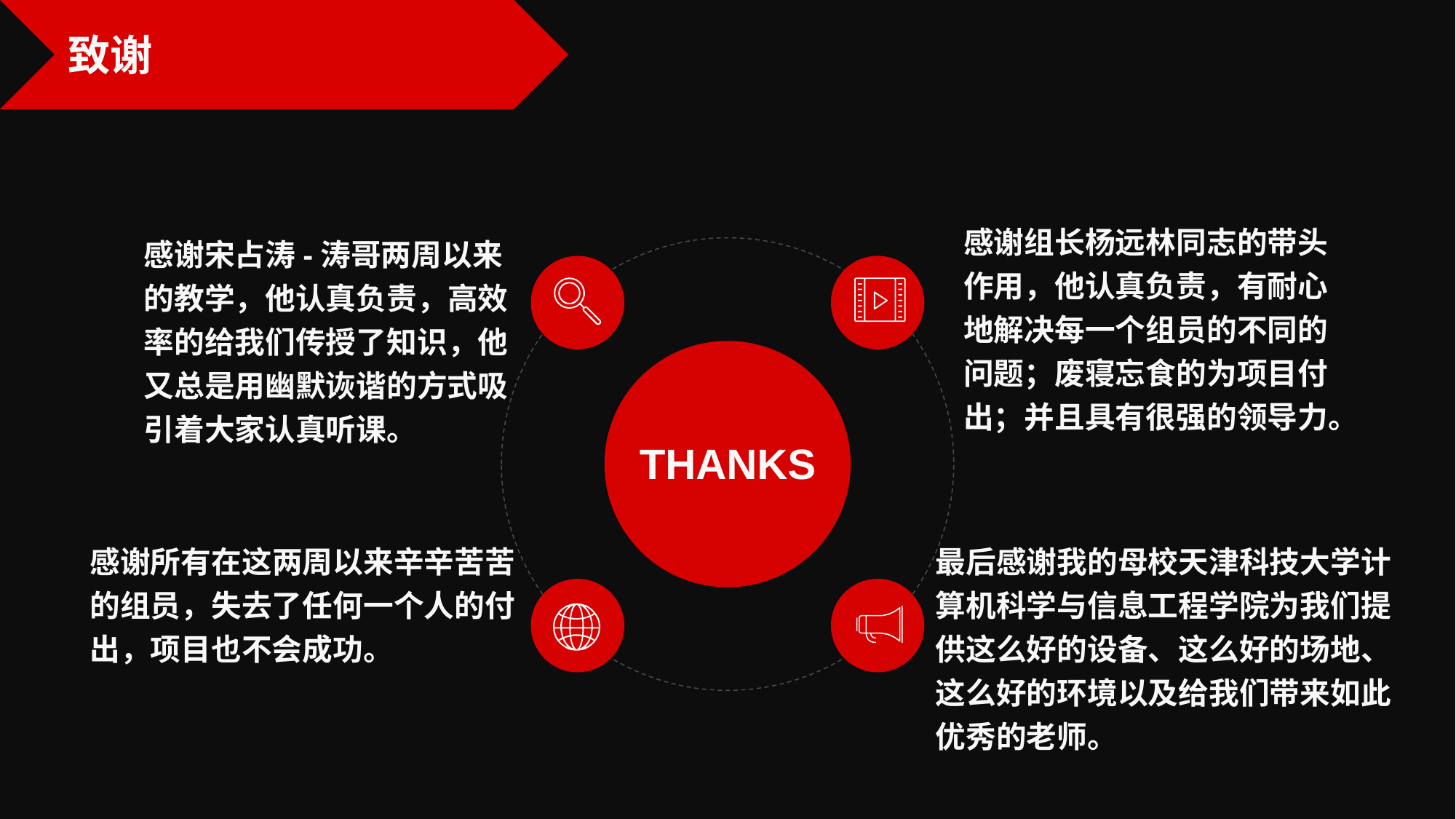

致谢
感谢组长杨远林同志的带头作用，他认真负责，有耐心地解决每一个组员的不同的问题；废寝忘食的为项目付出；并且具有很强的领导力。
感谢宋占涛-涛哥两周以来的教学，他认真负责，高效率的给我们传授了知识，他又总是用幽默诙谐的方式吸引着大家认真听课。

THANKS
感谢所有在这两周以来辛辛苦苦的组员，失去了任何一个人的付出，项目也不会成功。
最后感谢我的母校天津科技大学计算机科学与信息工程学院为我们提供这么好的设备、这么好的场地、这么好的环境以及给我们带来如此优秀的老师。